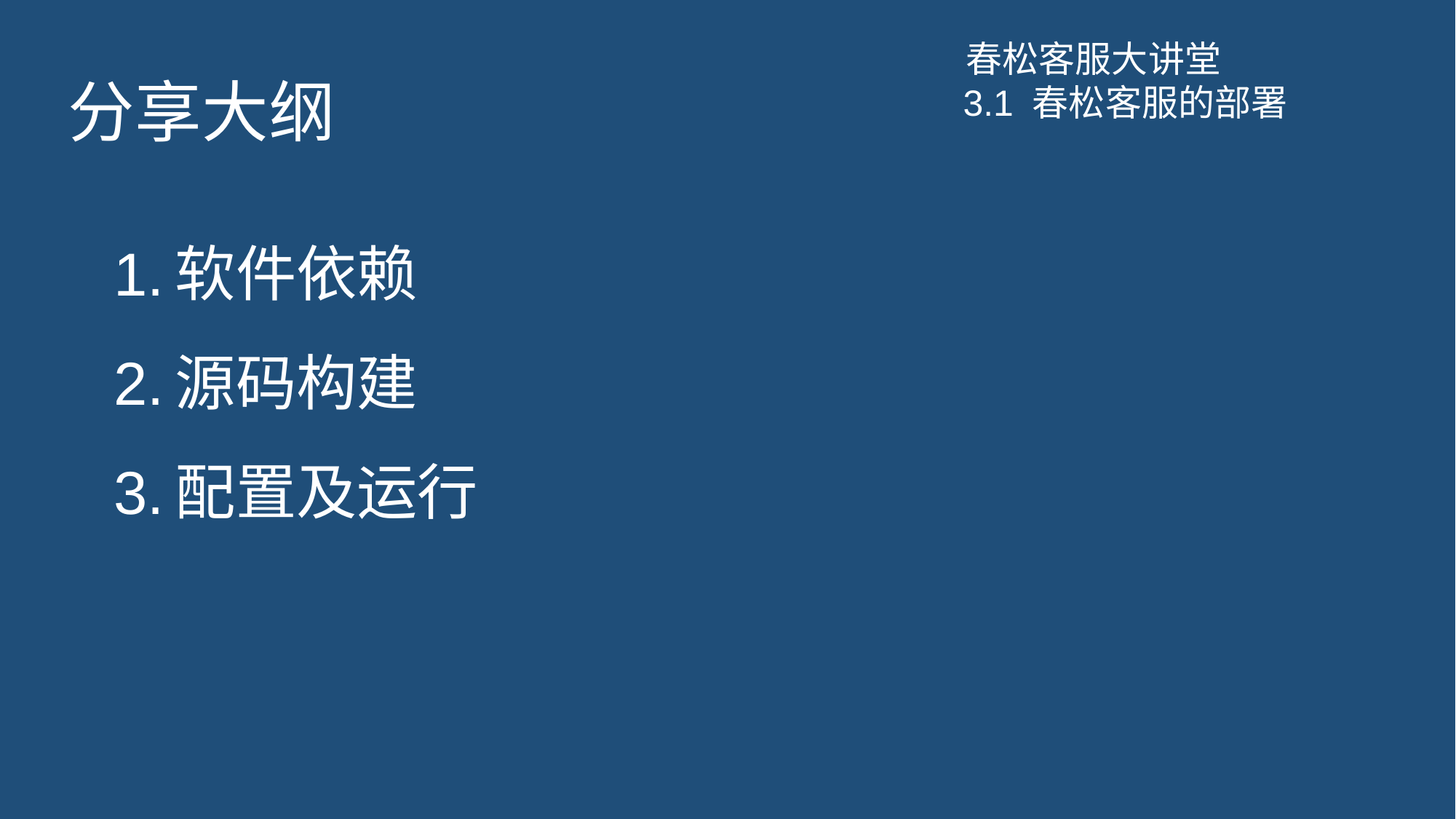

春松客服大讲堂
# 分享大纲
3.1 春松客服的部署
软件依赖
源码构建
配置及运行